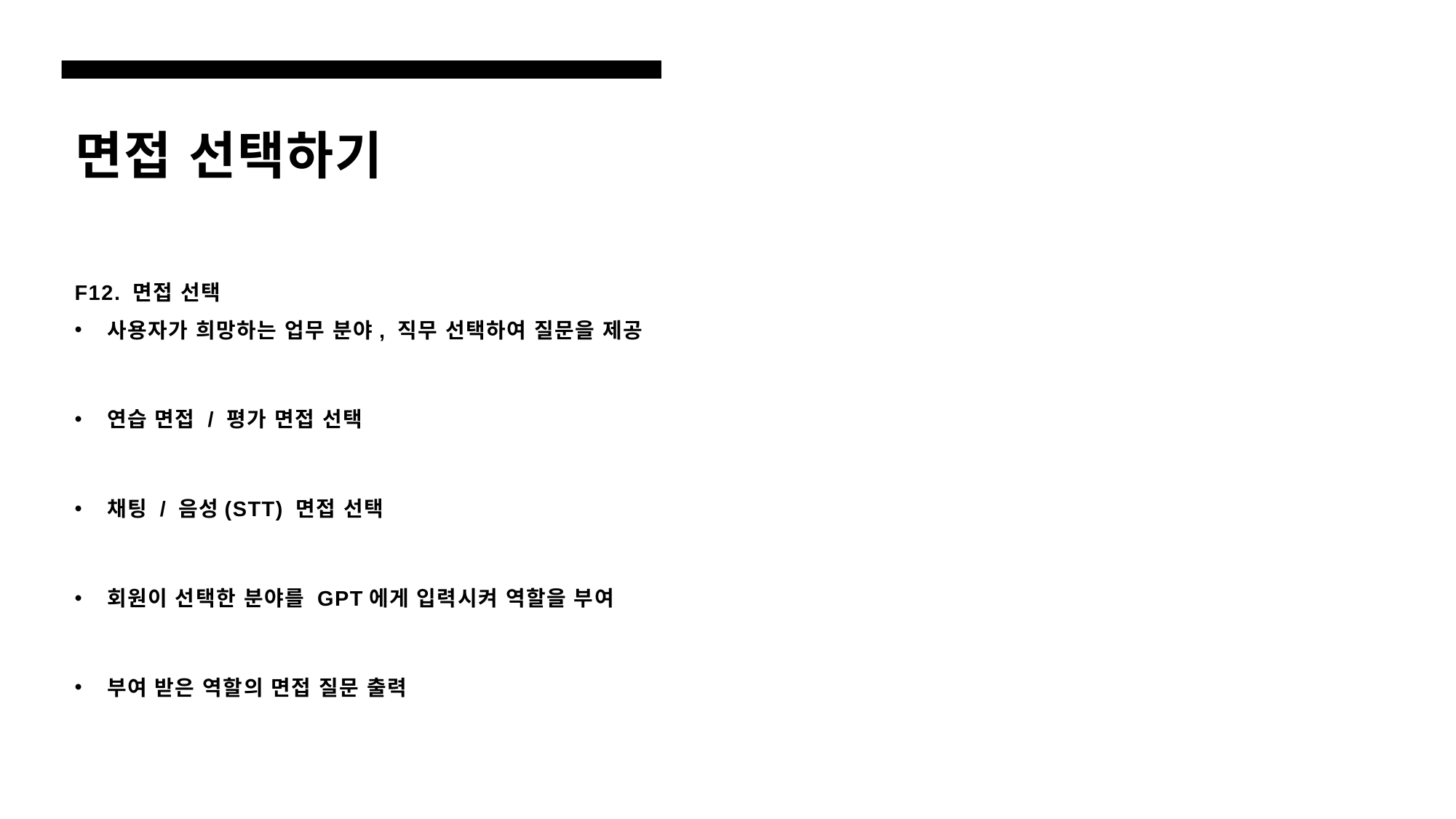

# 면접 선택하기
F12. 면접 선택
사용자가 희망하는 업무 분야, 직무 선택하여 질문을 제공

연습 면접 / 평가 면접 선택

채팅 / 음성(STT) 면접 선택

회원이 선택한 분야를 GPT에게 입력시켜 역할을 부여

부여 받은 역할의 면접 질문 출력